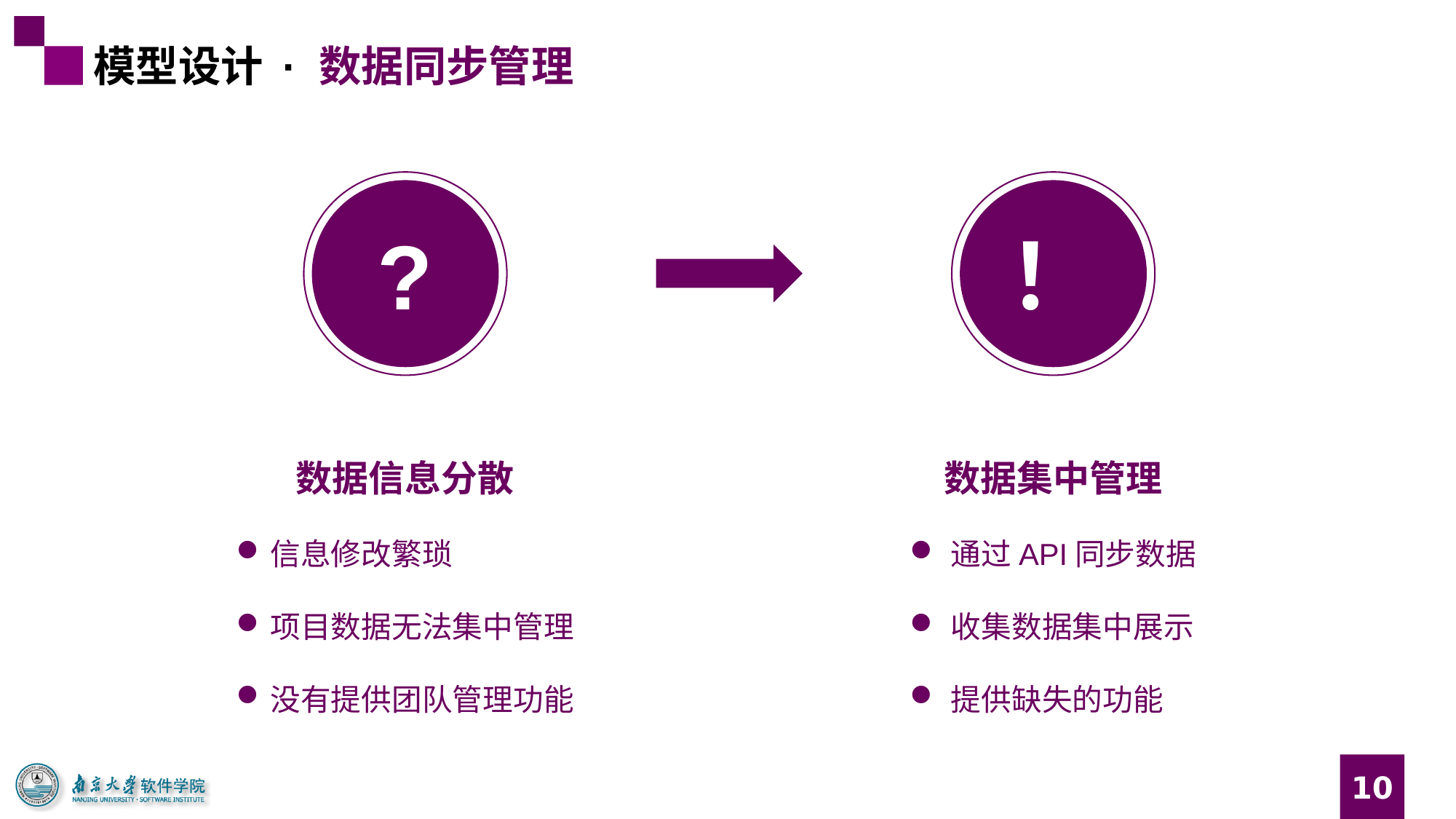

模型设计 · 数据同步管理

?

！

数据信息分散
信息修改繁琐
项目数据无法集中管理
没有提供团队管理功能
数据集中管理
通过API同步数据
收集数据集中展示
提供缺失的功能
10